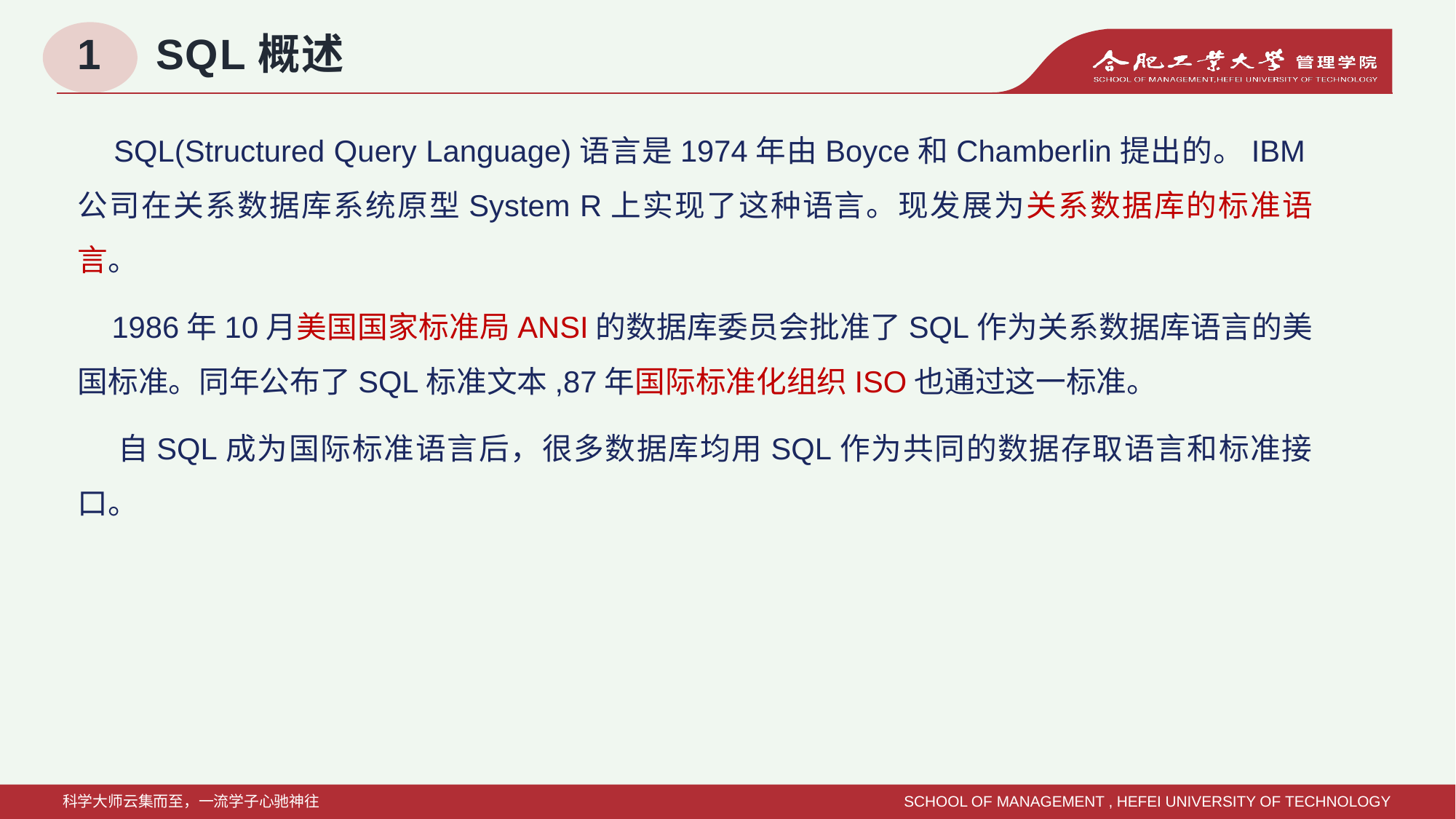

# 1    SQL概述
    SQL(Structured Query Language)语言是1974年由Boyce和Chamberlin提出的。IBM公司在关系数据库系统原型System R上实现了这种语言。现发展为关系数据库的标准语言。
    1986年10月美国国家标准局ANSI的数据库委员会批准了SQL作为关系数据库语言的美国标准。同年公布了SQL标准文本,87年国际标准化组织ISO也通过这一标准。
    自SQL成为国际标准语言后，很多数据库均用SQL作为共同的数据存取语言和标准接口。